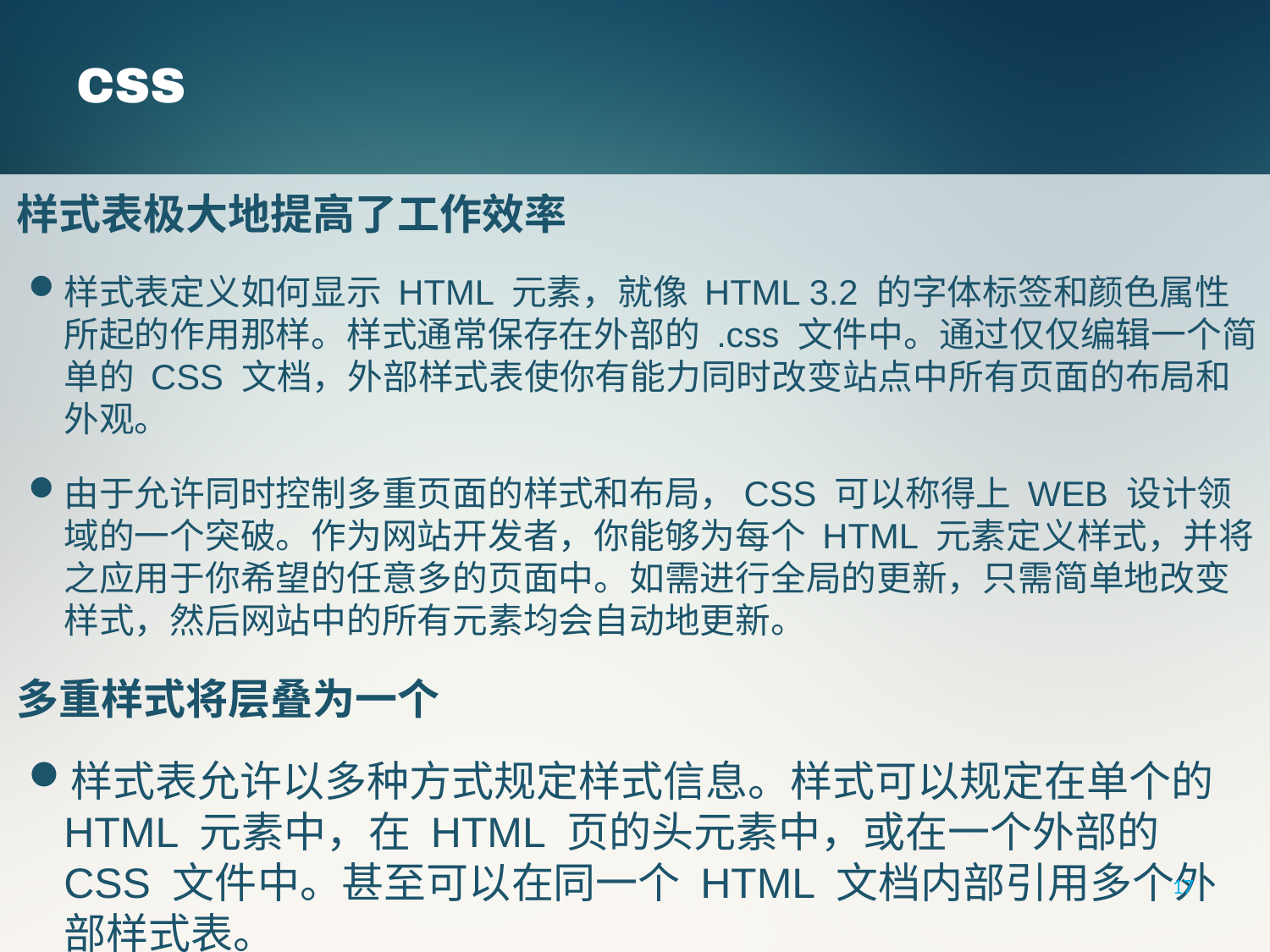

# CSS
样式表极大地提高了工作效率
样式表定义如何显示 HTML 元素，就像 HTML 3.2 的字体标签和颜色属性所起的作用那样。样式通常保存在外部的 .css 文件中。通过仅仅编辑一个简单的 CSS 文档，外部样式表使你有能力同时改变站点中所有页面的布局和外观。
由于允许同时控制多重页面的样式和布局，CSS 可以称得上 WEB 设计领域的一个突破。作为网站开发者，你能够为每个 HTML 元素定义样式，并将之应用于你希望的任意多的页面中。如需进行全局的更新，只需简单地改变样式，然后网站中的所有元素均会自动地更新。
多重样式将层叠为一个
样式表允许以多种方式规定样式信息。样式可以规定在单个的 HTML 元素中，在 HTML 页的头元素中，或在一个外部的 CSS 文件中。甚至可以在同一个 HTML 文档内部引用多个外部样式表。
17